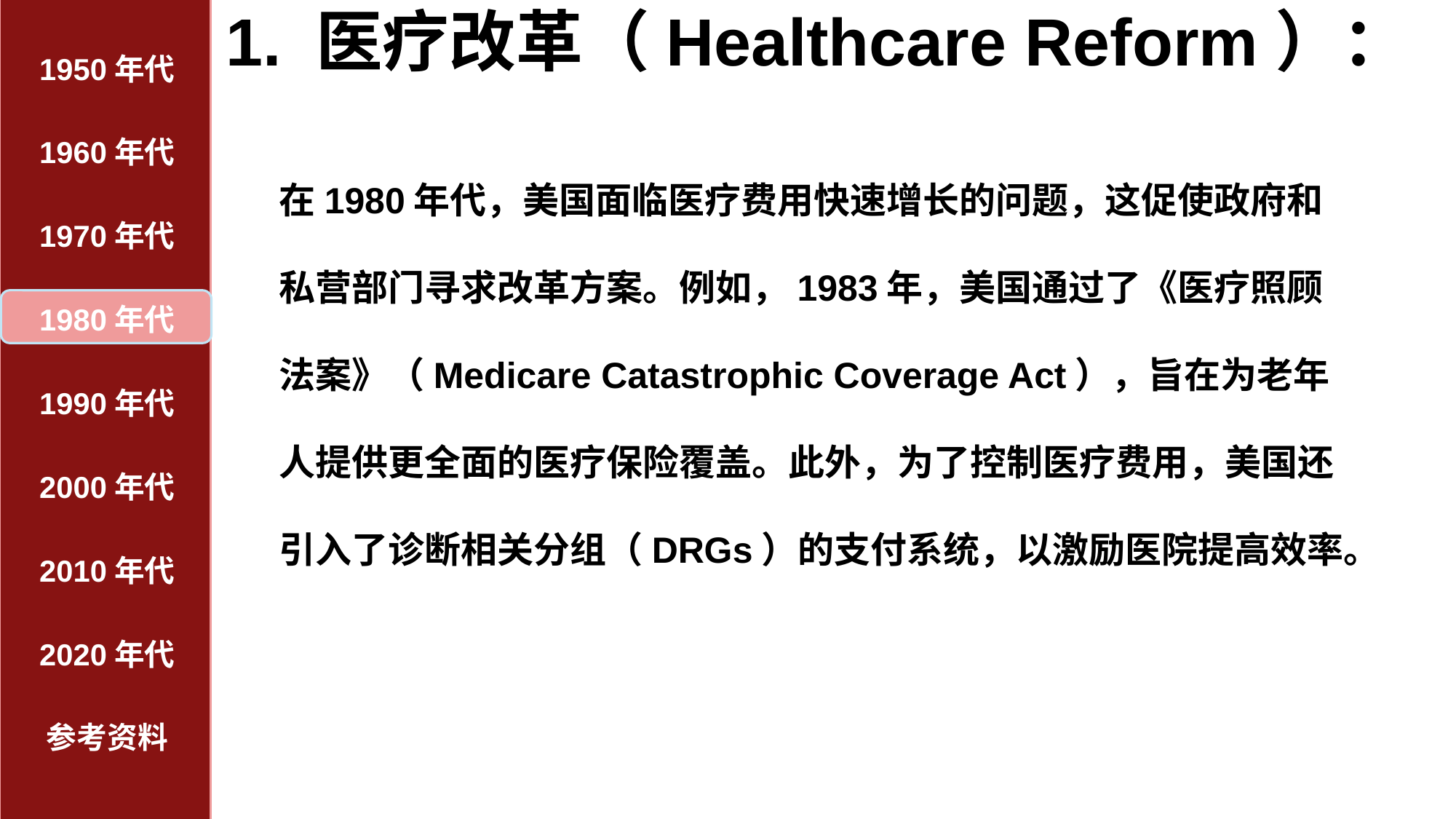

# 1. 医疗改革（Healthcare Reform）：

1950年代
1960年代
在1980年代，美国面临医疗费用快速增长的问题，这促使政府和私营部门寻求改革方案。例如，1983年，美国通过了《医疗照顾法案》（Medicare Catastrophic Coverage Act），旨在为老年人提供更全面的医疗保险覆盖。此外，为了控制医疗费用，美国还引入了诊断相关分组（DRGs）的支付系统，以激励医院提高效率。
1970年代

1980年代

1990年代

2000年代
2010年代
2020年代
参考资料